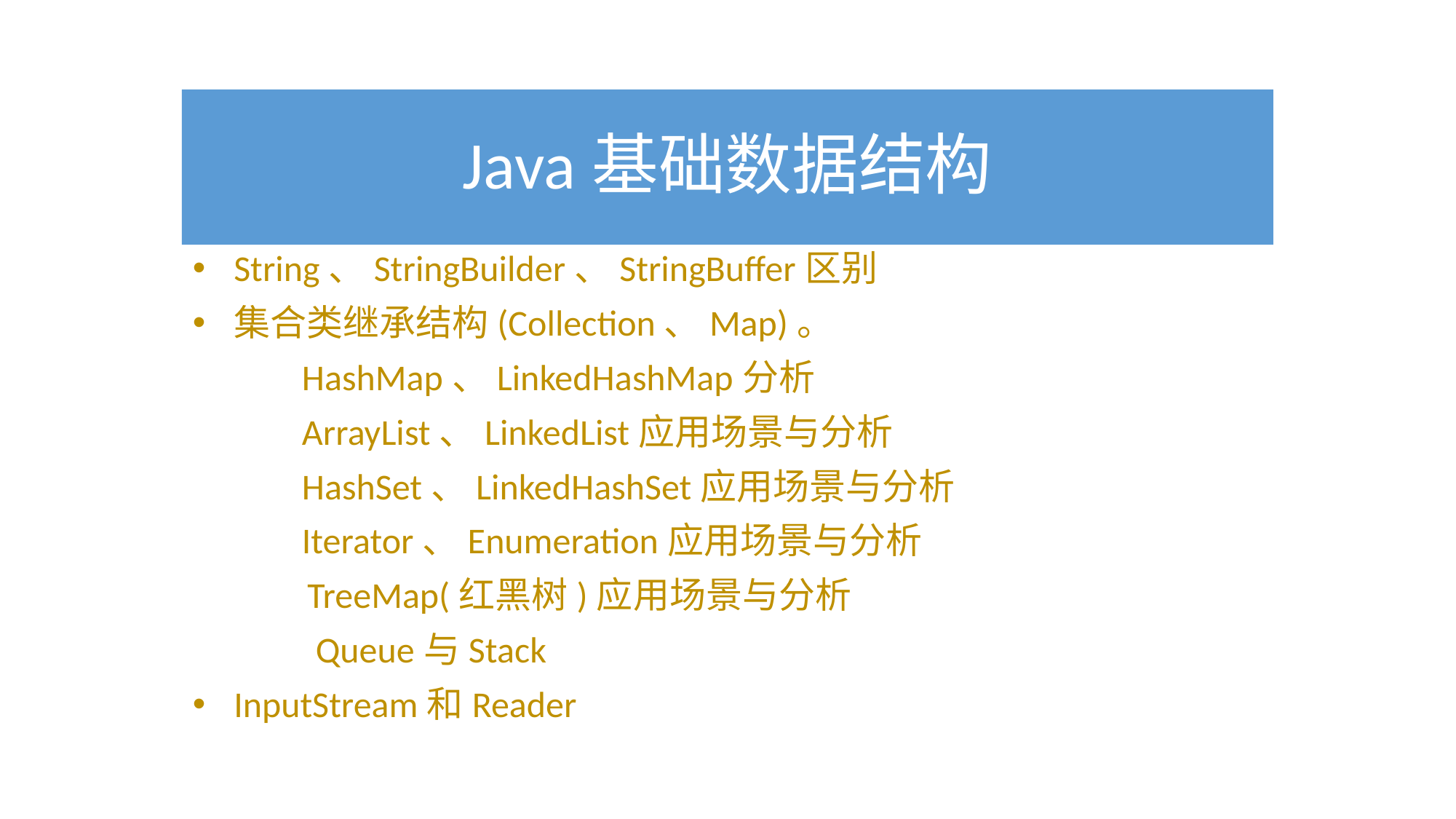

# Java基础数据结构
String、StringBuilder、StringBuffer区别
集合类继承结构(Collection、Map)。
	HashMap、LinkedHashMap分析
	ArrayList、LinkedList应用场景与分析
	HashSet、LinkedHashSet应用场景与分析
	Iterator、Enumeration应用场景与分析
              TreeMap(红黑树)应用场景与分析
               Queue与Stack
InputStream和Reader